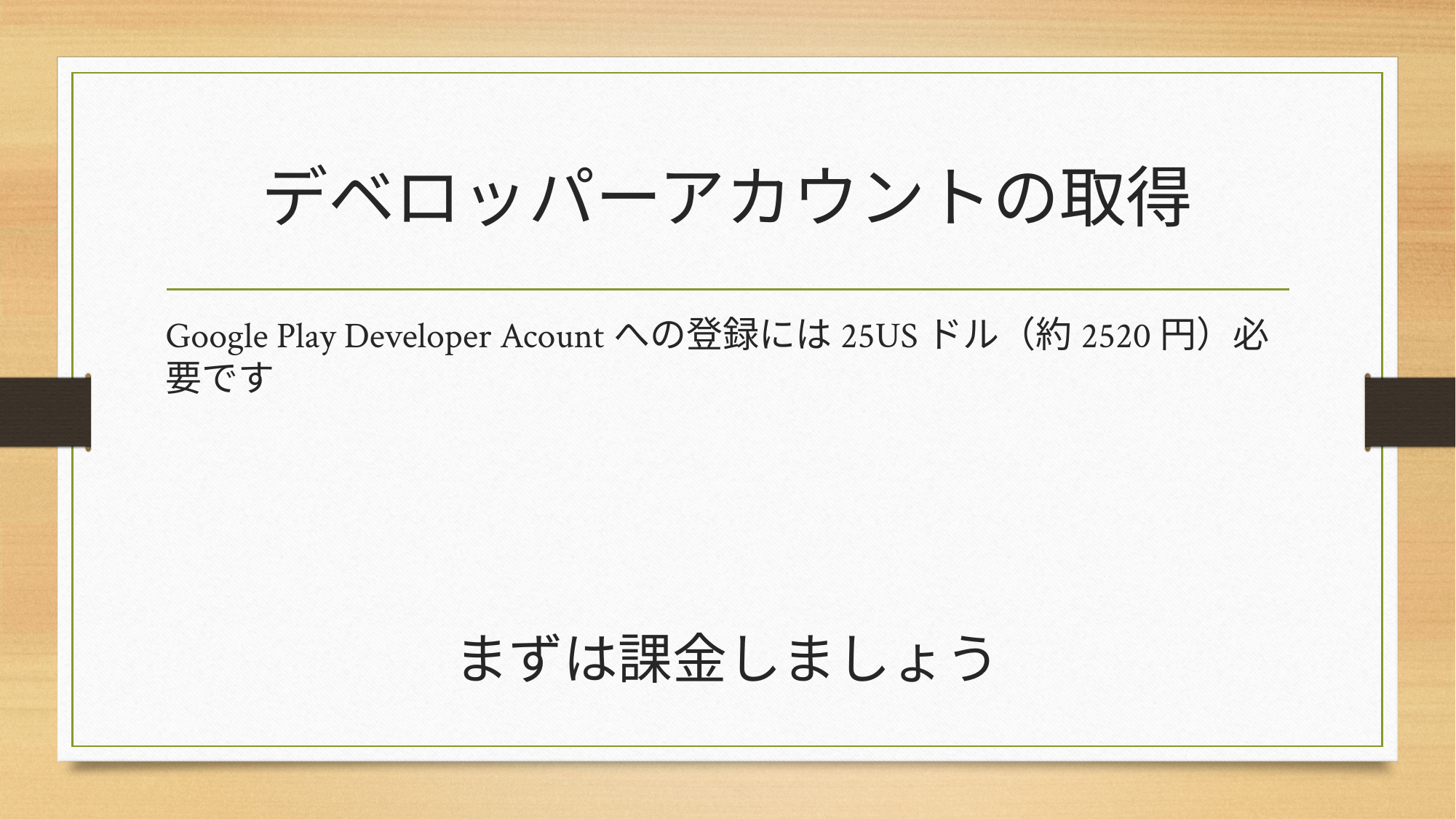

# デベロッパーアカウントの取得
Google Play Developer Acountへの登録には25USドル（約2520円）必要です

まずは課金しましょう